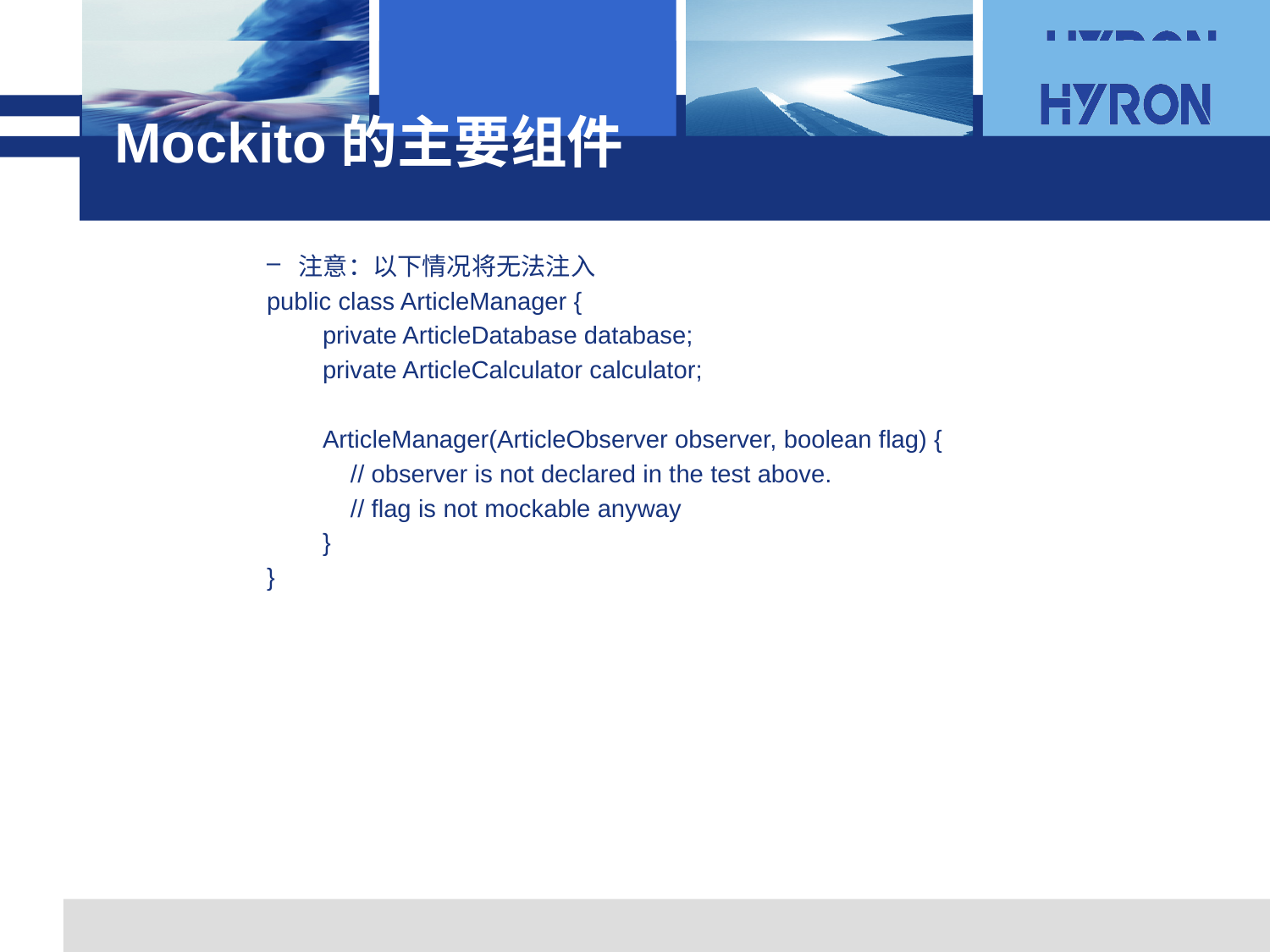

# Mockito的主要组件

注意：以下情况将无法注入
public class ArticleManager {
        private ArticleDatabase database;
        private ArticleCalculator calculator;

        ArticleManager(ArticleObserver observer, boolean flag) {
            // observer is not declared in the test above.
            // flag is not mockable anyway
        }
}